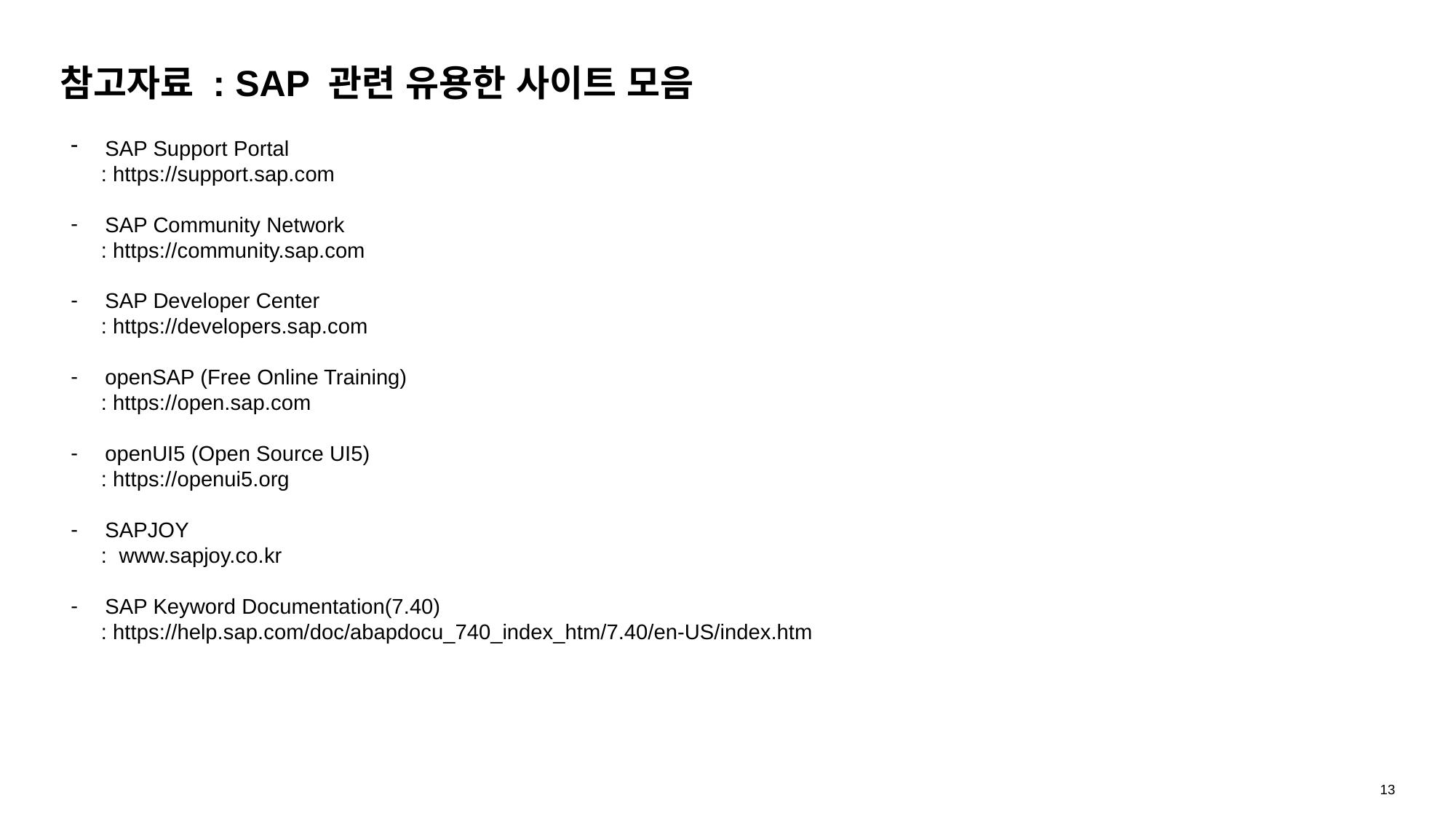

# 참고자료 : SAP 관련 유용한 사이트 모음
SAP Support Portal
     : https://support.sap.com

SAP Community Network
     : https://community.sap.com

SAP Developer Center
     : https://developers.sap.com

openSAP (Free Online Training)
     : https://open.sap.com

openUI5 (Open Source UI5)
     : https://openui5.org

SAPJOY
     :  www.sapjoy.co.kr

SAP Keyword Documentation(7.40)
     : https://help.sap.com/doc/abapdocu_740_index_htm/7.40/en-US/index.htm